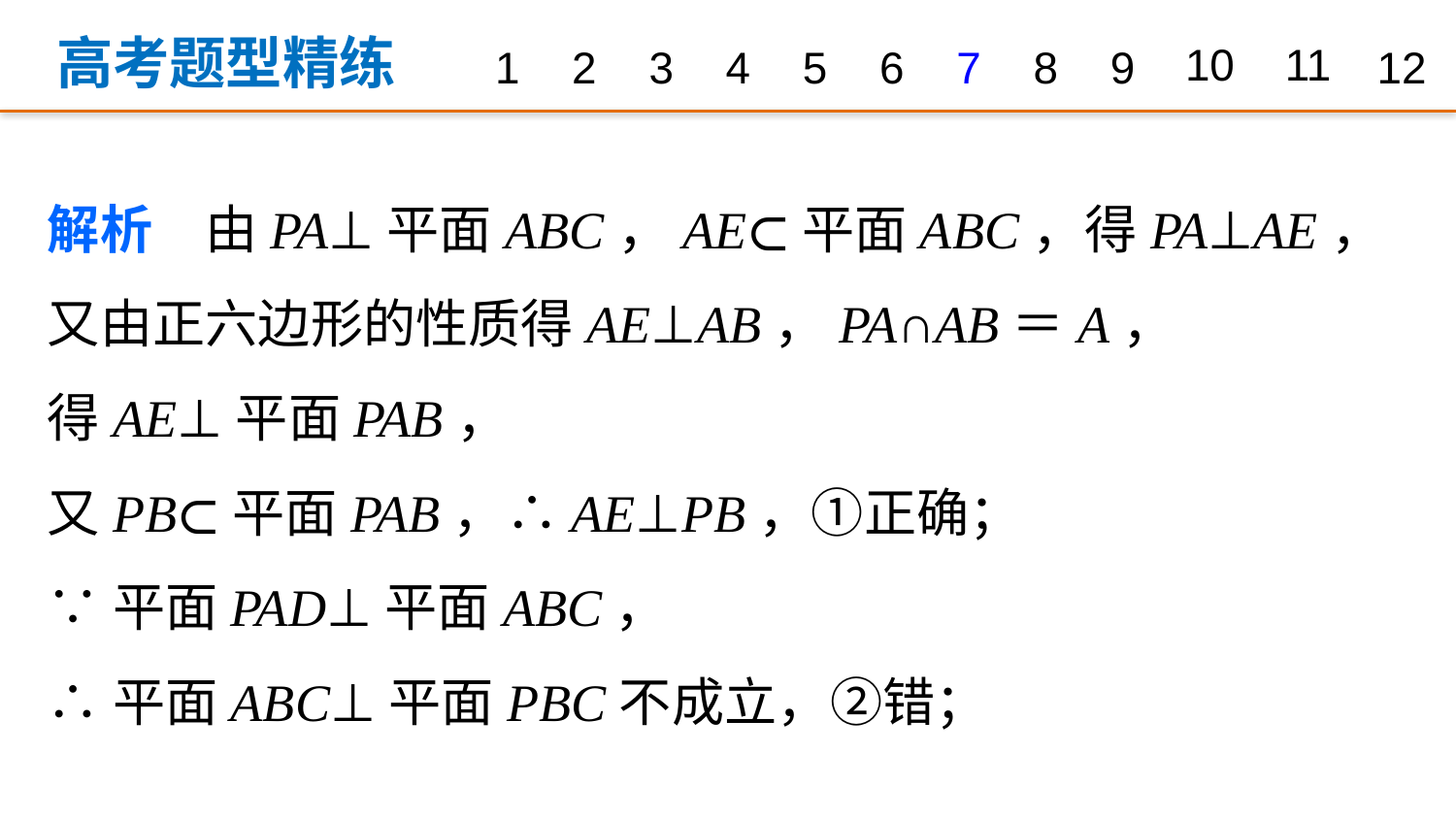

高考题型精练
1
2
3
4
5
6
7
8
9
10
11
12
解析　由PA⊥平面ABC，AE⊂平面ABC，得PA⊥AE，
又由正六边形的性质得AE⊥AB，PA∩AB＝A，
得AE⊥平面PAB，
又PB⊂平面PAB，∴AE⊥PB，①正确；
∵平面PAD⊥平面ABC，
∴平面ABC⊥平面PBC不成立，②错；